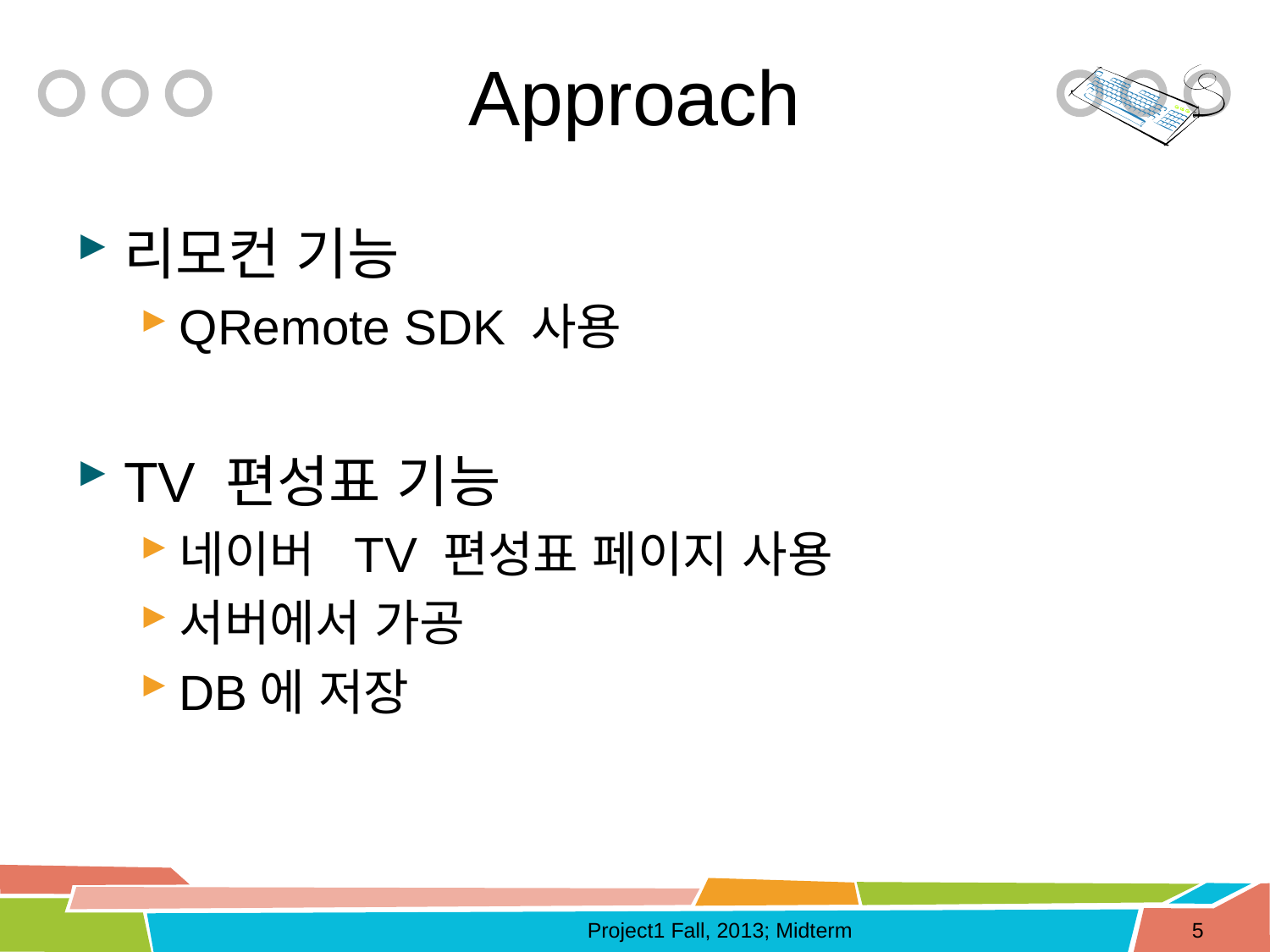

# Approach
리모컨 기능
QRemote SDK 사용

TV 편성표 기능
네이버  TV 편성표 페이지 사용
서버에서 가공
DB에 저장

Project1 Fall, 2013; Midterm
5